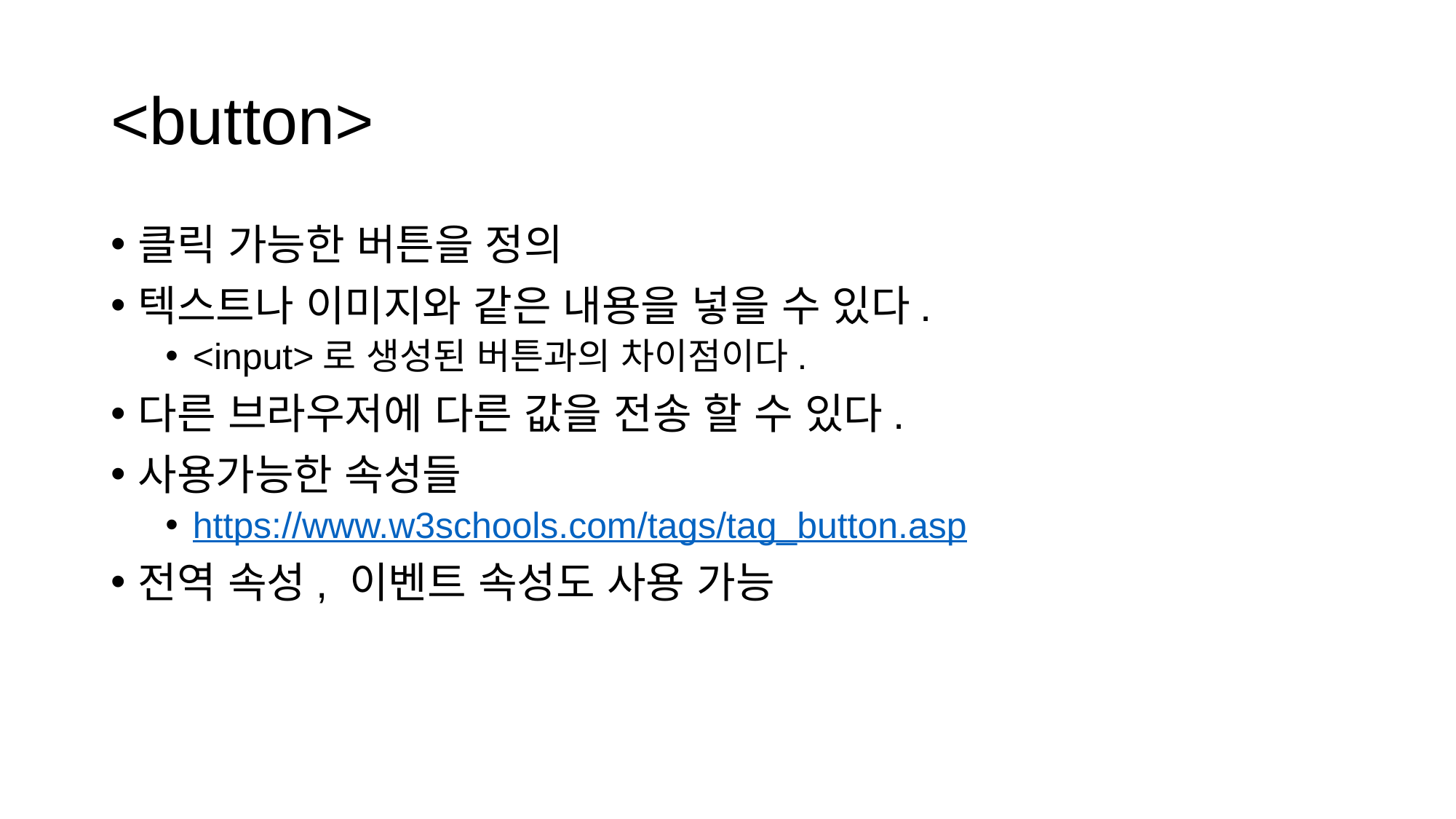

# <button>
클릭 가능한 버튼을 정의
텍스트나 이미지와 같은 내용을 넣을 수 있다.
<input>로 생성된 버튼과의 차이점이다.
다른 브라우저에 다른 값을 전송 할 수 있다.
사용가능한 속성들
https://www.w3schools.com/tags/tag_button.asp
전역 속성, 이벤트 속성도 사용 가능